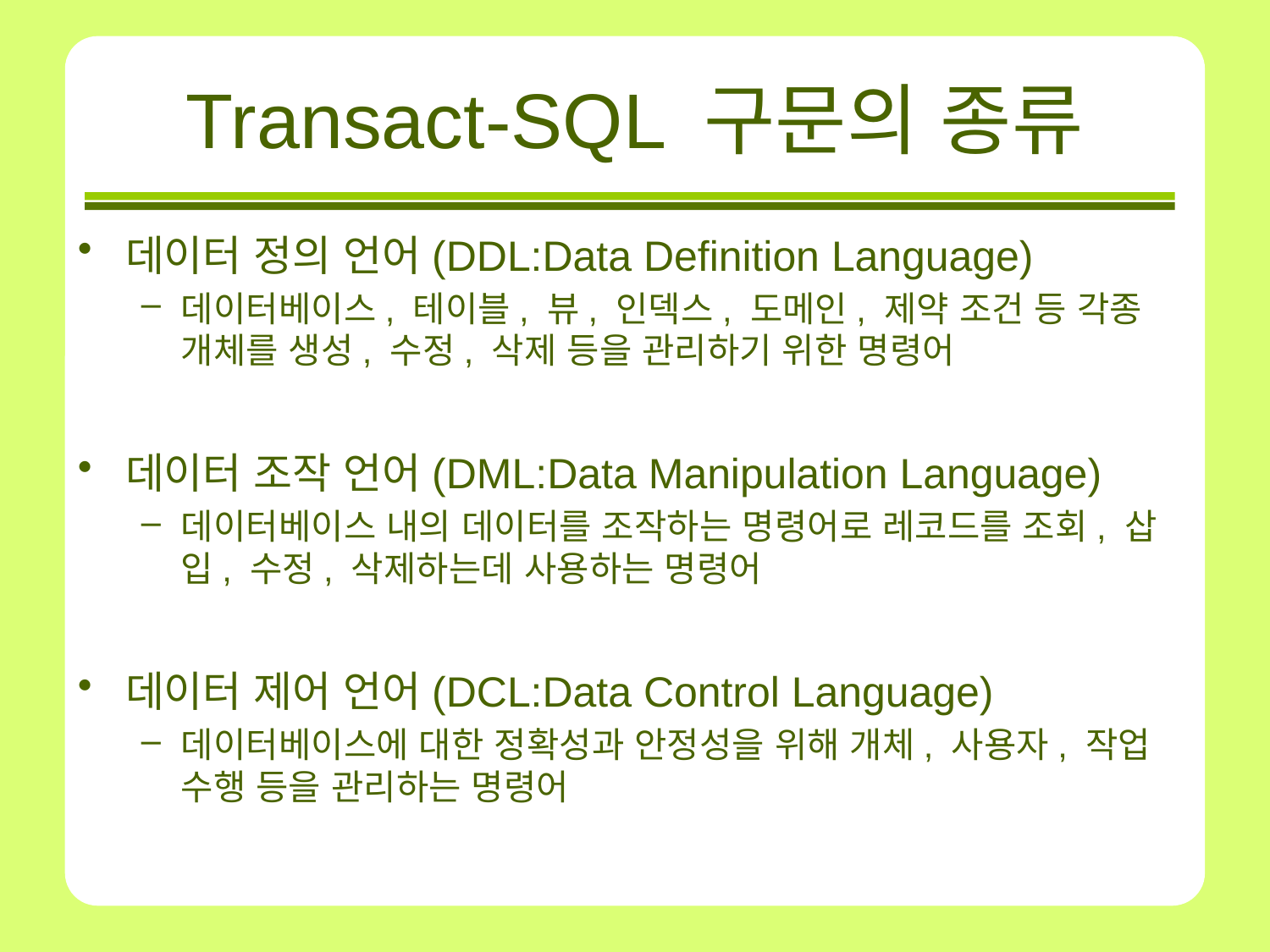

# Transact-SQL 구문의 종류
데이터 정의 언어(DDL:Data Definition Language)
데이터베이스, 테이블, 뷰, 인덱스, 도메인, 제약 조건 등 각종 개체를 생성, 수정, 삭제 등을 관리하기 위한 명령어

데이터 조작 언어(DML:Data Manipulation Language)
데이터베이스 내의 데이터를 조작하는 명령어로 레코드를 조회, 삽입, 수정, 삭제하는데 사용하는 명령어

데이터 제어 언어(DCL:Data Control Language)
데이터베이스에 대한 정확성과 안정성을 위해 개체, 사용자, 작업 수행 등을 관리하는 명령어